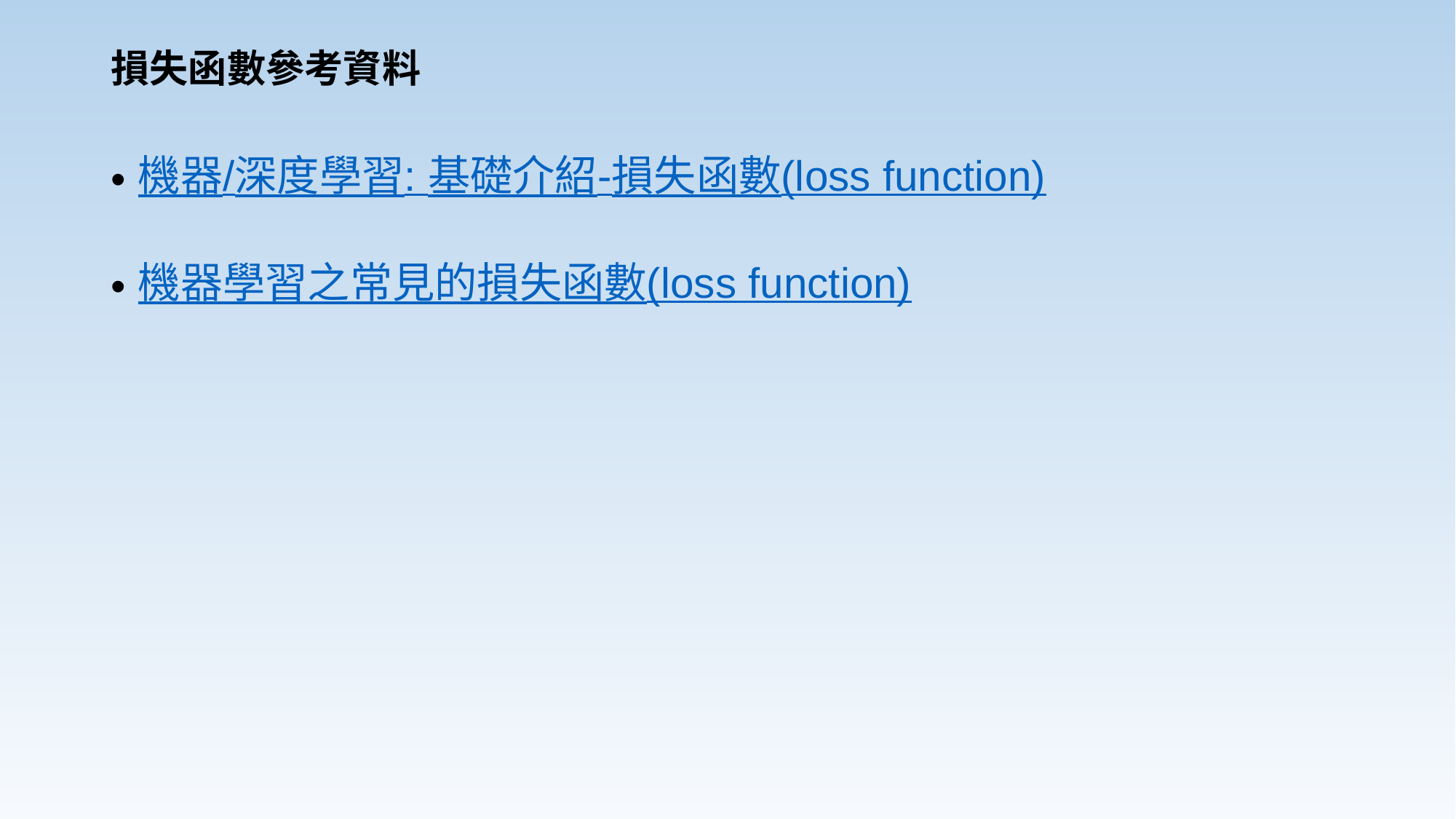

# 損失函數參考資料
機器/深度學習: 基礎介紹-損失函數(loss function)
機器學習之常見的損失函數(loss function)